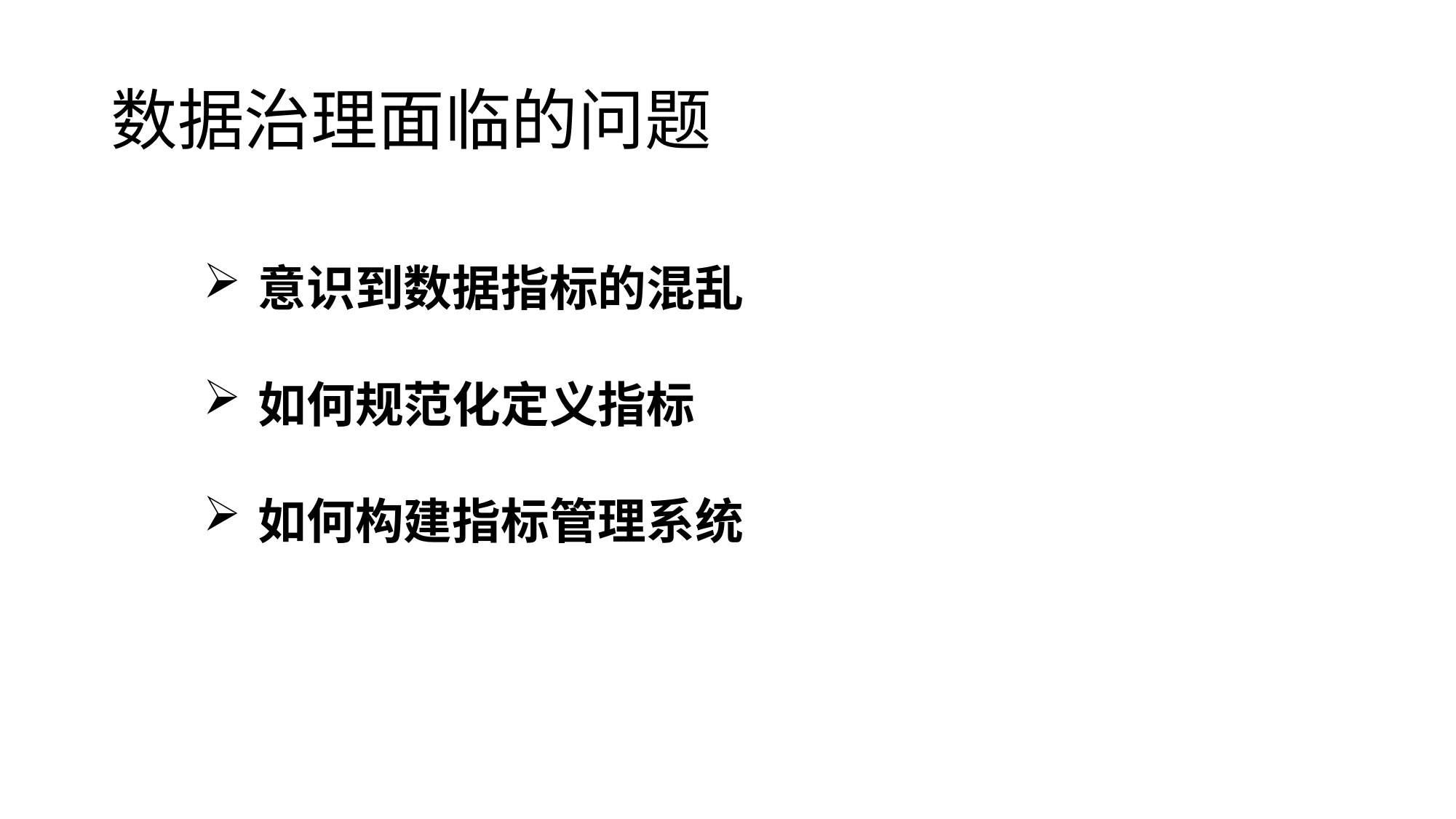

# 数据治理面临的问题
意识到数据指标的混乱

如何规范化定义指标

如何构建指标管理系统